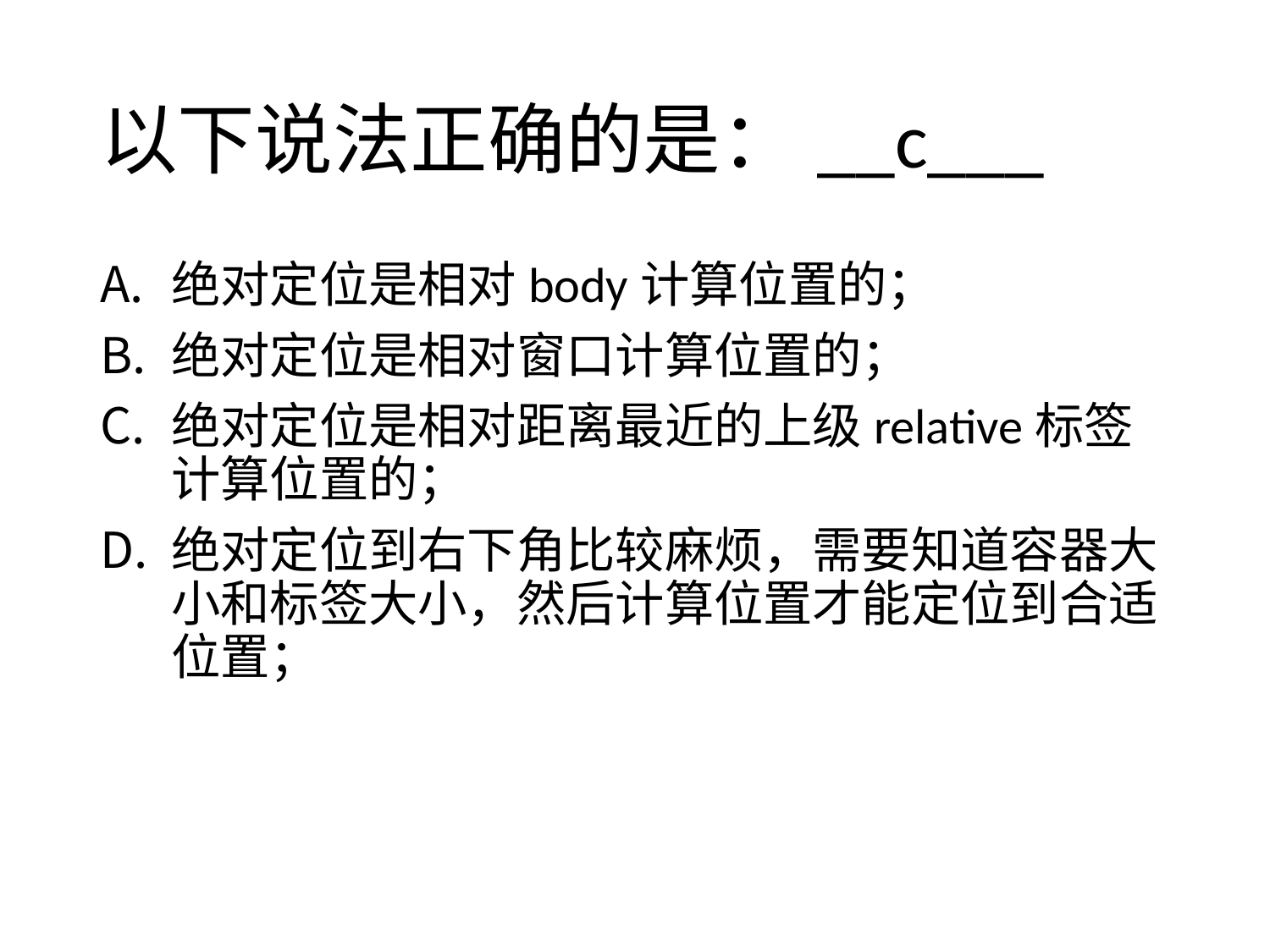

# 以下说法正确的是：__c___
绝对定位是相对body计算位置的；
绝对定位是相对窗口计算位置的；
绝对定位是相对距离最近的上级relative标签计算位置的；
绝对定位到右下角比较麻烦，需要知道容器大小和标签大小，然后计算位置才能定位到合适位置；